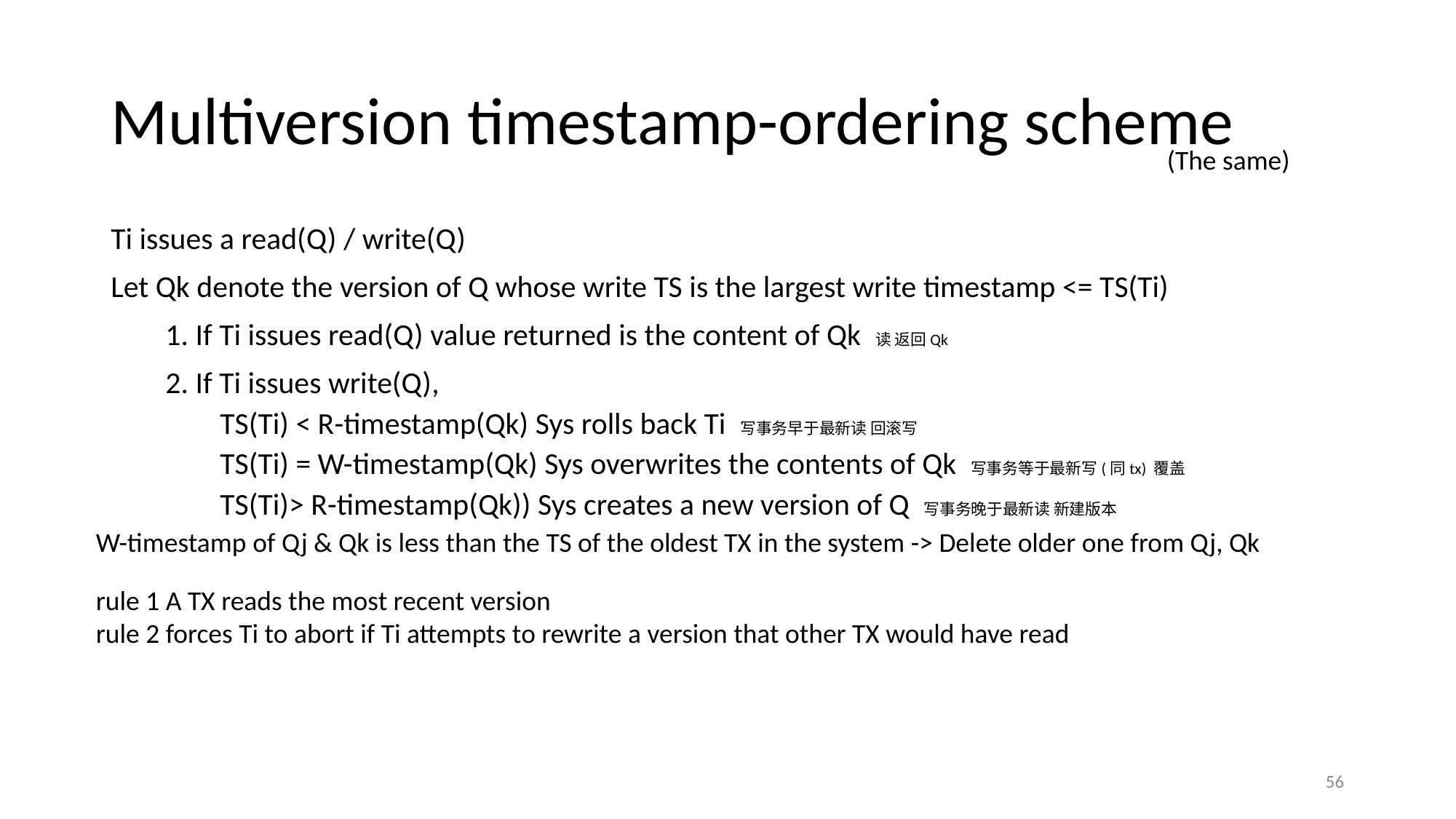

# Multiversion timestamp-ordering scheme
(The same)
Ti issues a read(Q) / write(Q)
Let Qk denote the version of Q whose write TS is the largest write timestamp <= TS(Ti)
1. If Ti issues read(Q) value returned is the content of Qk 读 返回Qk
2. If Ti issues write(Q),
TS(Ti) < R-timestamp(Qk) Sys rolls back Ti 写事务早于最新读 回滚写
TS(Ti) = W-timestamp(Qk) Sys overwrites the contents of Qk 写事务等于最新写(同tx) 覆盖
TS(Ti)> R-timestamp(Qk)) Sys creates a new version of Q 写事务晚于最新读 新建版本
W-timestamp of Qj & Qk is less than the TS of the oldest TX in the system -> Delete older one from Qj, Qk
rule 1 A TX reads the most recent version
rule 2 forces Ti to abort if Ti attempts to rewrite a version that other TX would have read
56